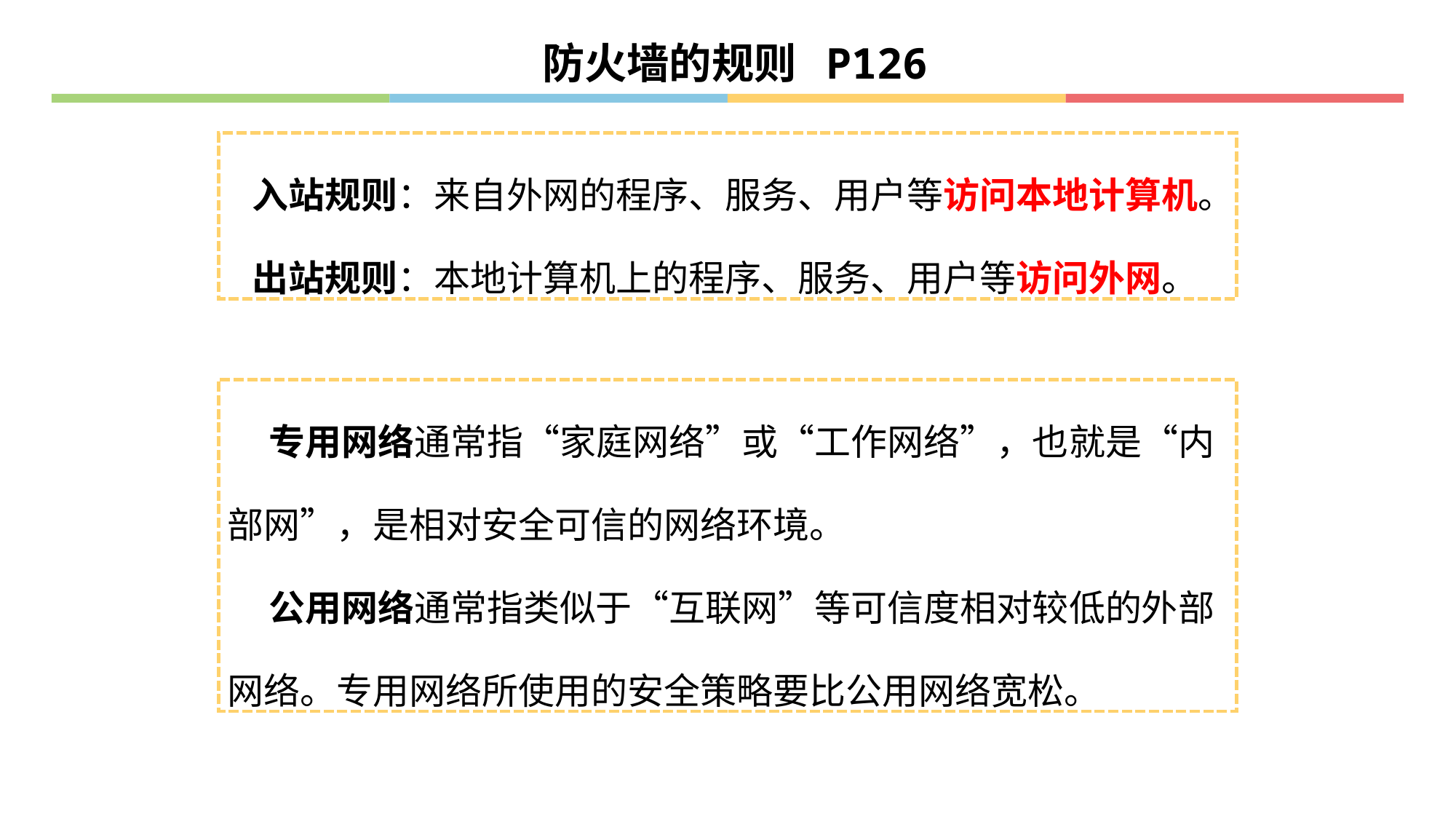

防火墙的规则  P126
  入站规则：来自外网的程序、服务、用户等访问本地计算机。
  出站规则：本地计算机上的程序、服务、用户等访问外网。
    专用网络通常指“家庭网络”或“工作网络”，也就是“内部网”，是相对安全可信的网络环境。
    公用网络通常指类似于“互联网”等可信度相对较低的外部网络。专用网络所使用的安全策略要比公用网络宽松。